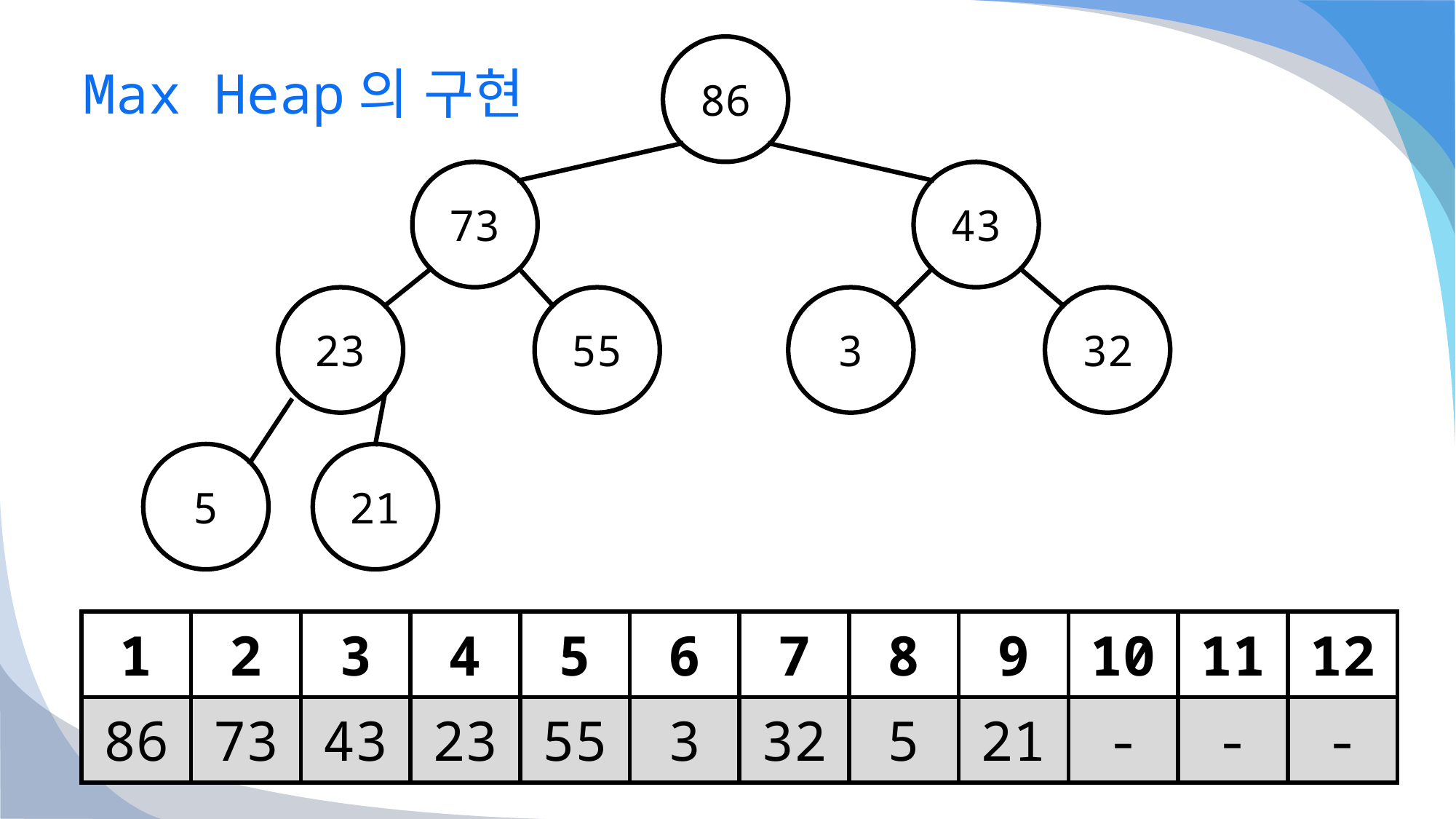

# Max Heap의 구현
86
73
43
23
55
3
32
5
21
| 1 | 2 | 3 | 4 | 5 | 6 | 7 | 8 | 9 | 10 | 11 | 12 |
| --- | --- | --- | --- | --- | --- | --- | --- | --- | --- | --- | --- |
| 86 | 73 | 43 | 23 | 55 | 3 | 32 | 5 | 21 | - | - | - |